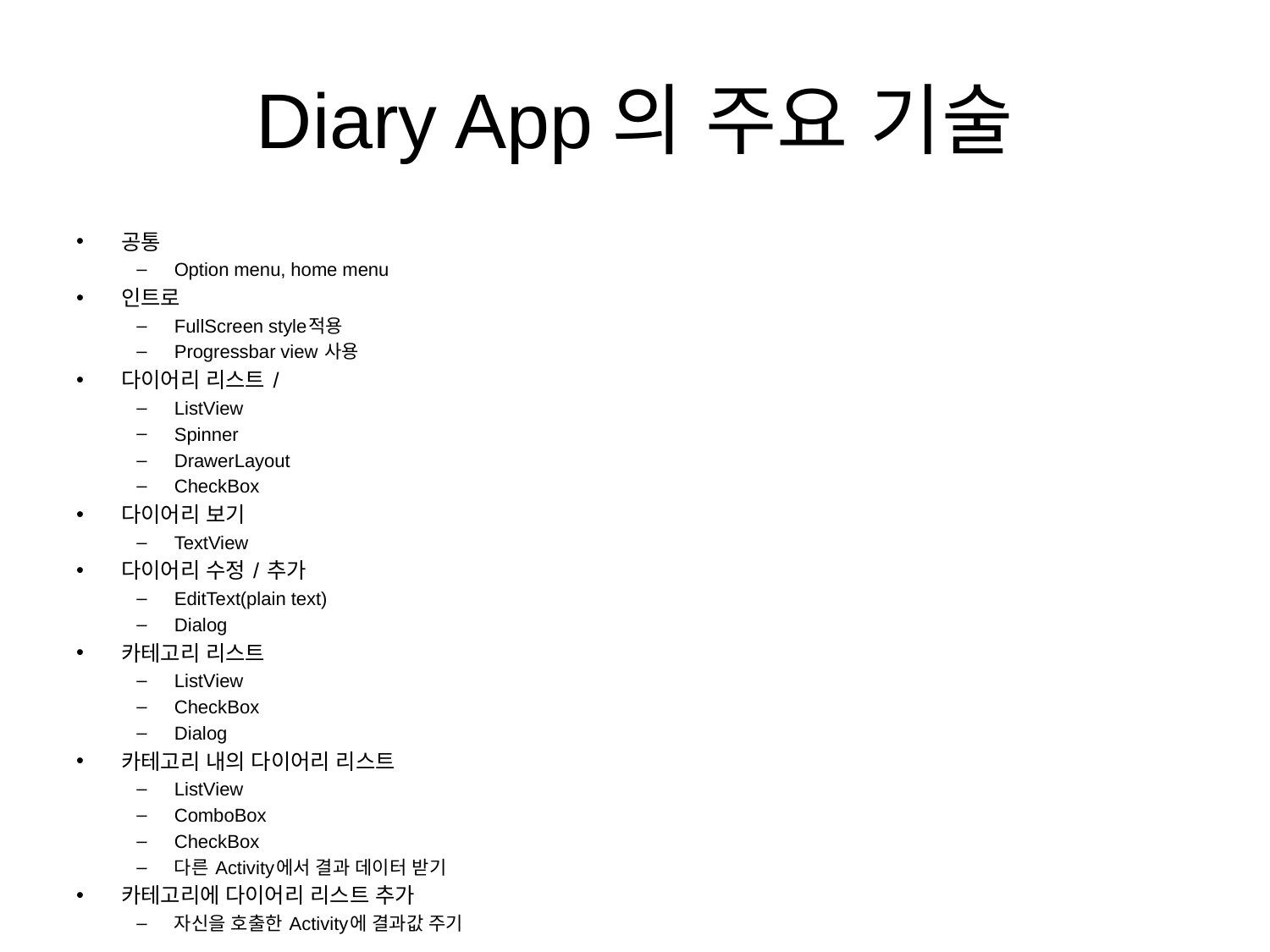

# Diary App의 주요 기술
공통
Option menu, home menu
인트로
FullScreen style적용
Progressbar view 사용
다이어리 리스트 /
ListView
Spinner
DrawerLayout
CheckBox
다이어리 보기
TextView
다이어리 수정 / 추가
EditText(plain text)
Dialog
카테고리 리스트
ListView
CheckBox
Dialog
카테고리 내의 다이어리 리스트
ListView
ComboBox
CheckBox
다른 Activity에서 결과 데이터 받기
카테고리에 다이어리 리스트 추가
자신을 호출한 Activity에 결과값 주기